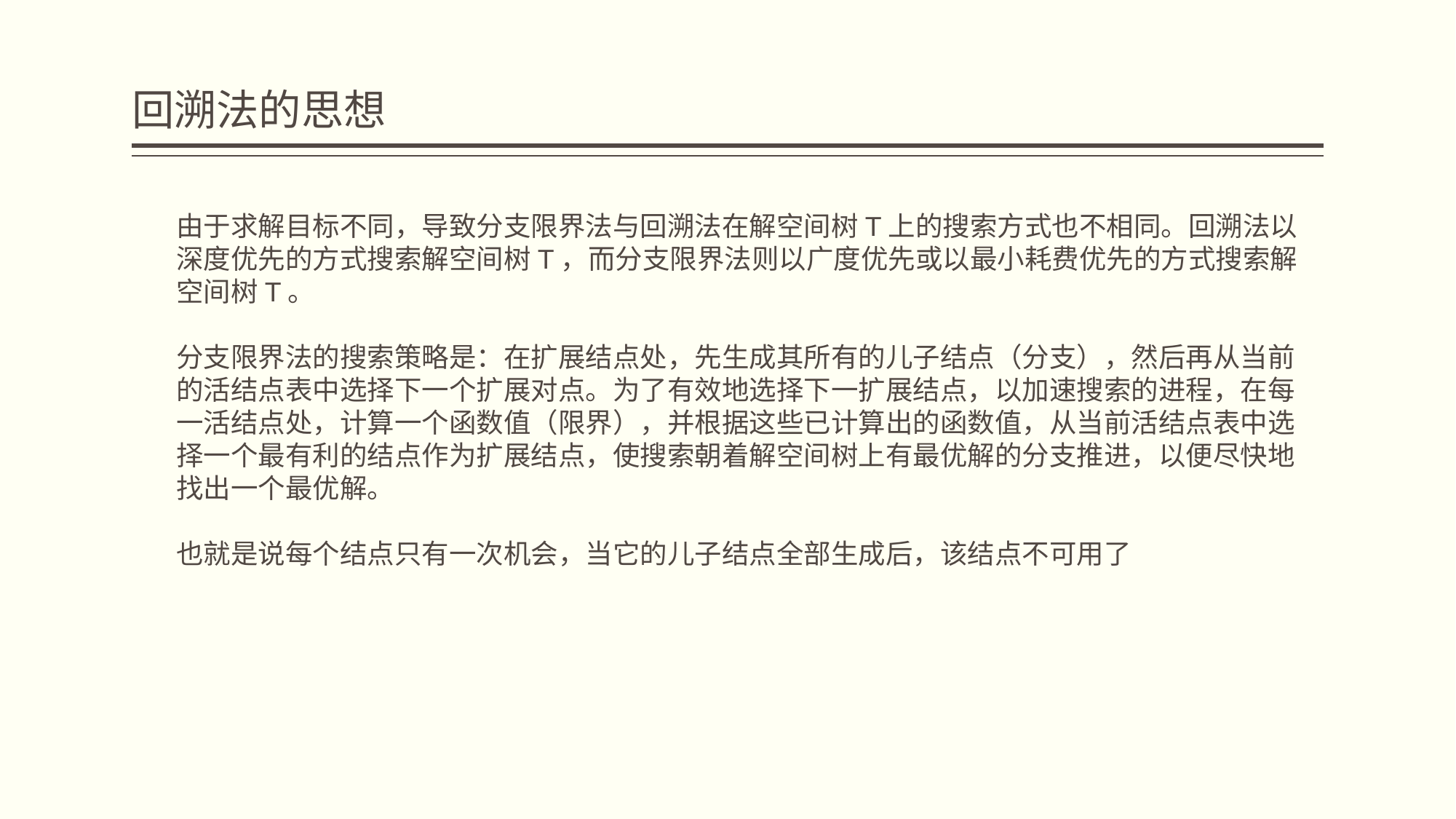

# 回溯法的思想
由于求解目标不同，导致分支限界法与回溯法在解空间树T上的搜索方式也不相同。回溯法以深度优先的方式搜索解空间树T，而分支限界法则以广度优先或以最小耗费优先的方式搜索解空间树T。

分支限界法的搜索策略是：在扩展结点处，先生成其所有的儿子结点（分支），然后再从当前的活结点表中选择下一个扩展对点。为了有效地选择下一扩展结点，以加速搜索的进程，在每一活结点处，计算一个函数值（限界），并根据这些已计算出的函数值，从当前活结点表中选择一个最有利的结点作为扩展结点，使搜索朝着解空间树上有最优解的分支推进，以便尽快地找出一个最优解。

也就是说每个结点只有一次机会，当它的儿子结点全部生成后，该结点不可用了